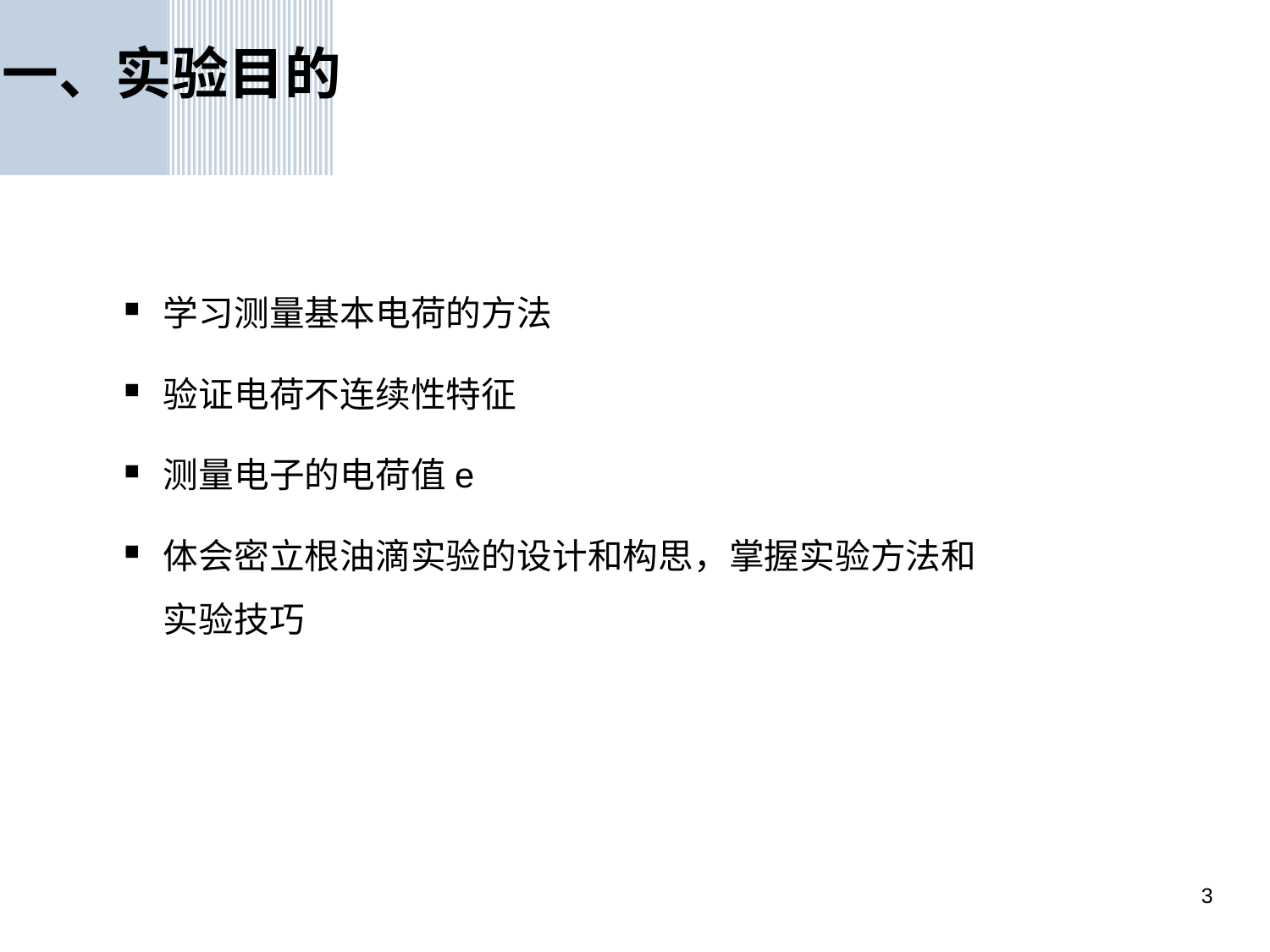

# 一、实验目的
学习测量基本电荷的方法
验证电荷不连续性特征
测量电子的电荷值e
体会密立根油滴实验的设计和构思，掌握实验方法和实验技巧